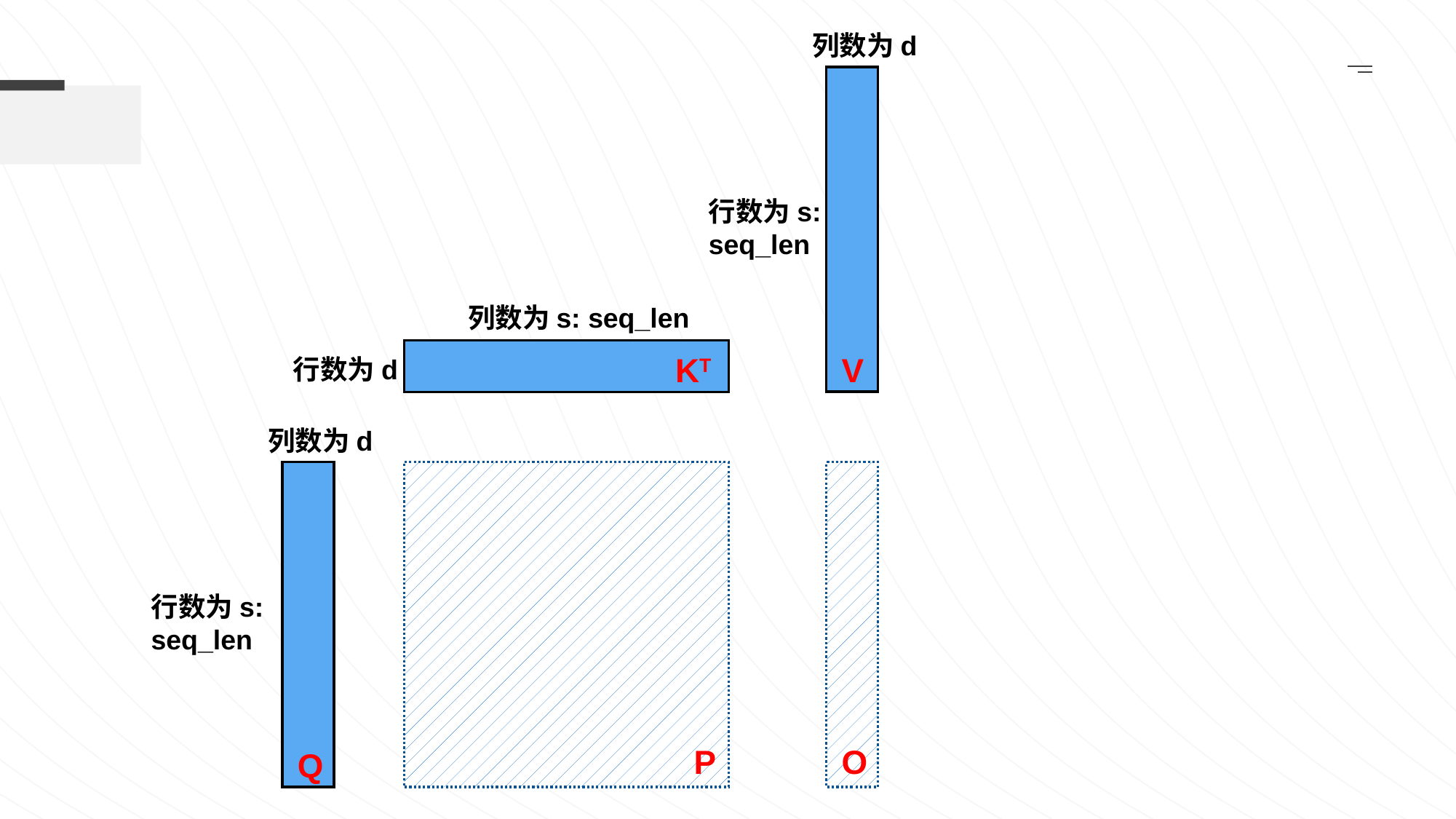

列数为d

行数为s: seq_len
V

列数为s: seq_len
行数为d
KT
列数为d

行数为s: seq_len

P
O
Q